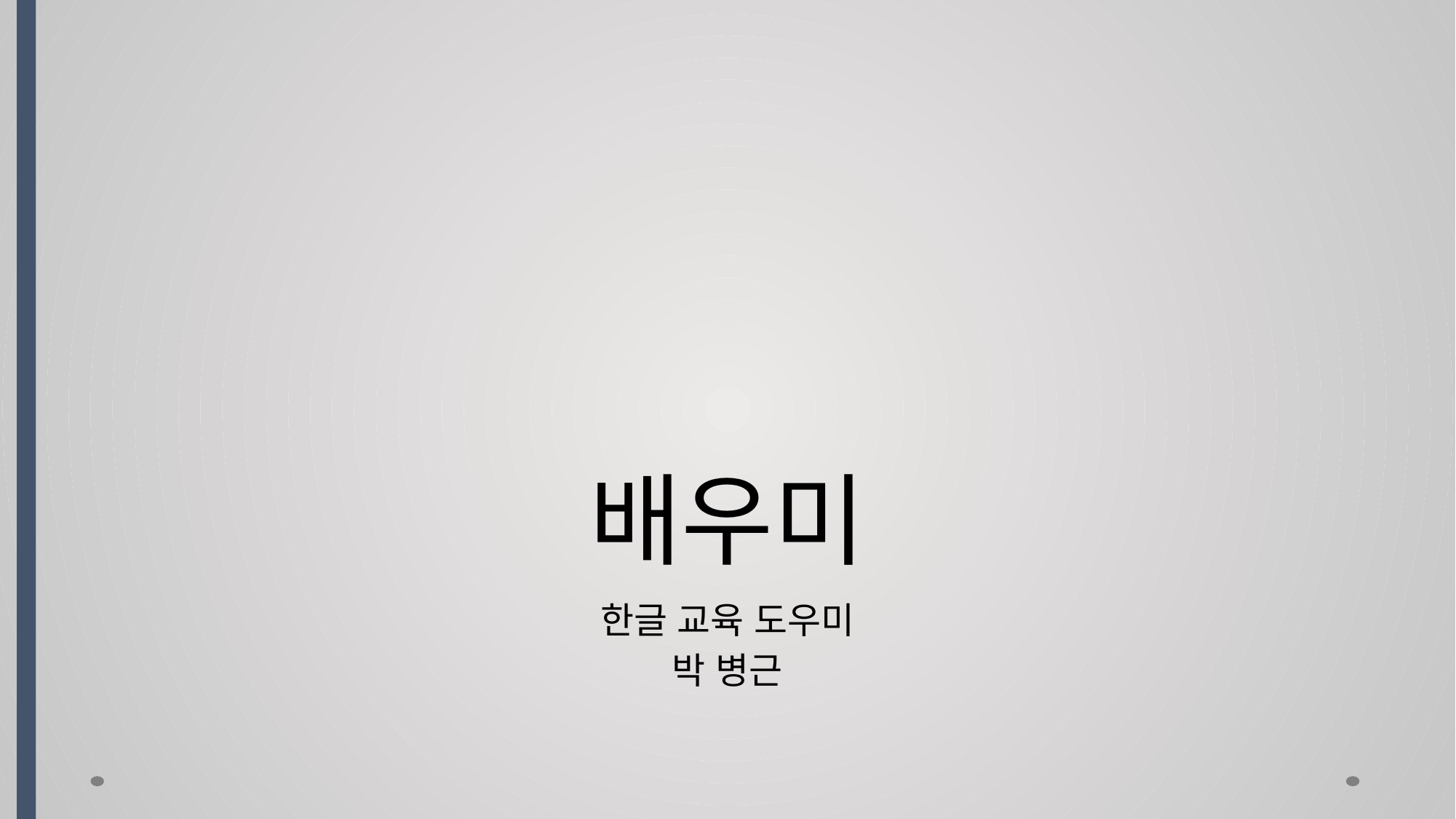

# 배우미
한글 교육 도우미
박 병근